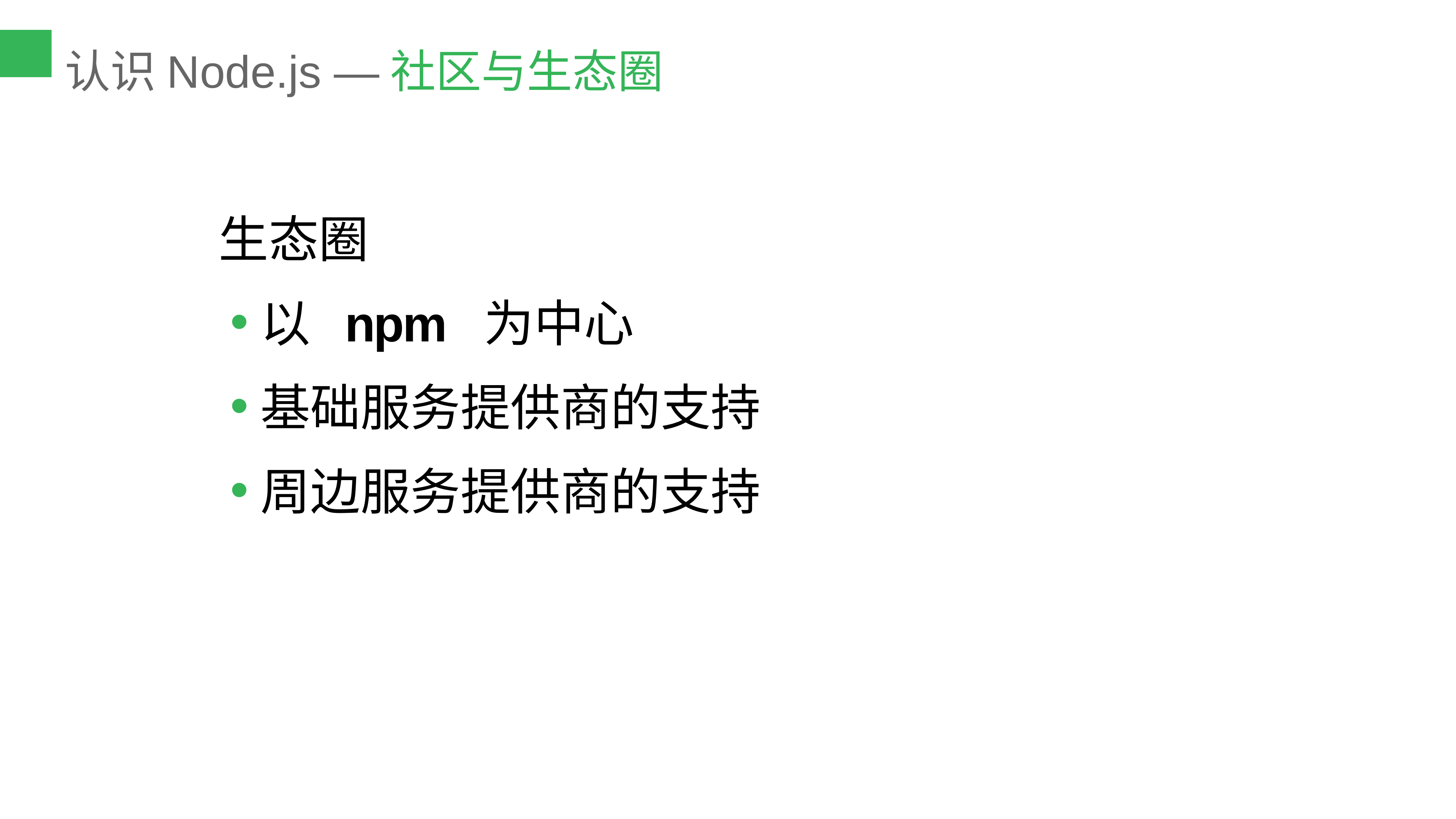

# 认识Node.js —社区与生态圈
生态圈
以  npm  为中心
基础服务提供商的支持
周边服务提供商的支持